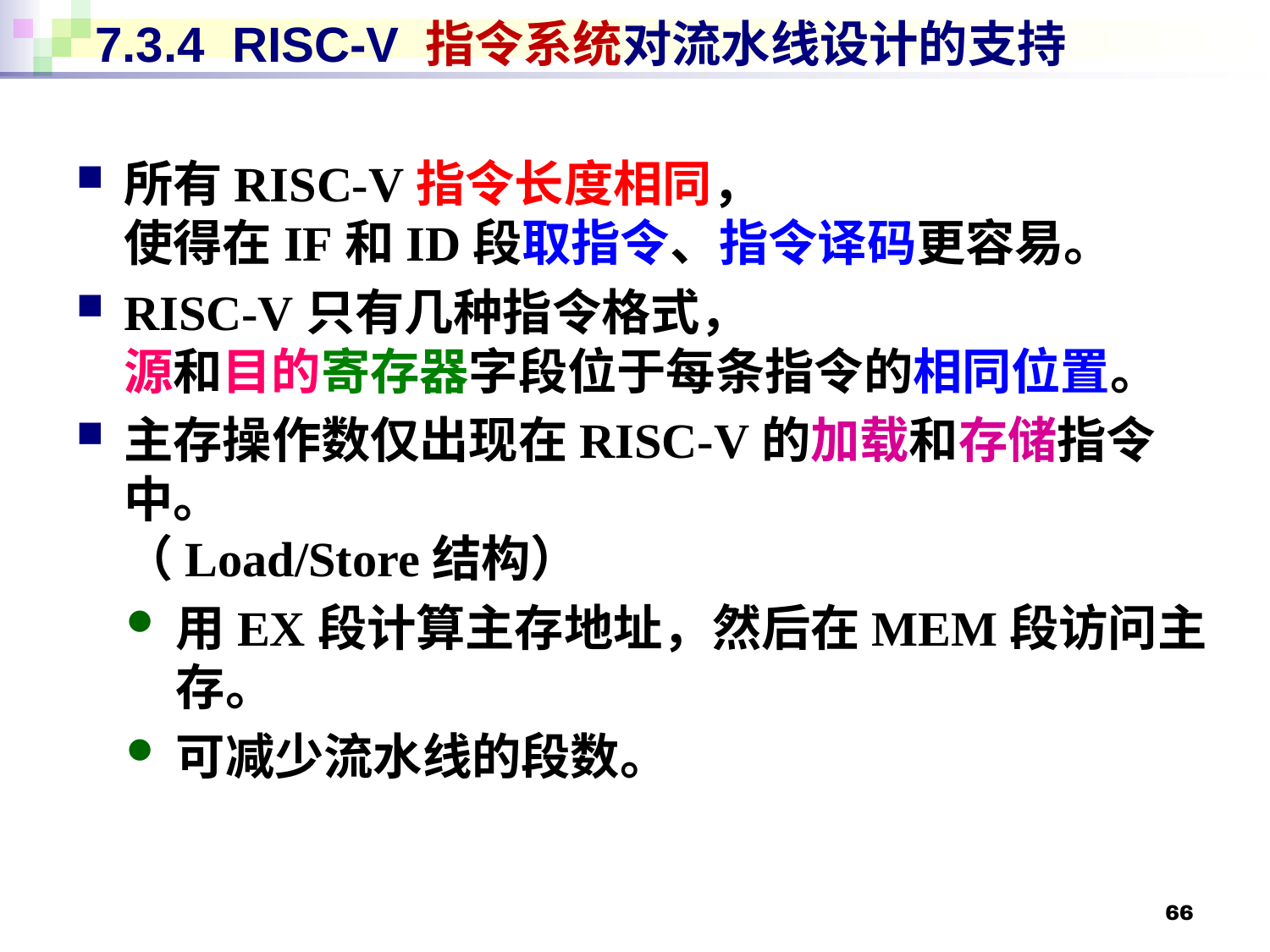

# 7.3.4  RISC-V 指令系统对流水线设计的支持
所有RISC-V指令长度相同，
使得在IF和ID段取指令、指令译码更容易。
RISC-V只有几种指令格式，
源和目的寄存器字段位于每条指令的相同位置。
主存操作数仅出现在RISC-V的加载和存储指令中。
（Load/Store结构）
用EX段计算主存地址，然后在MEM段访问主存。
可减少流水线的段数。
66